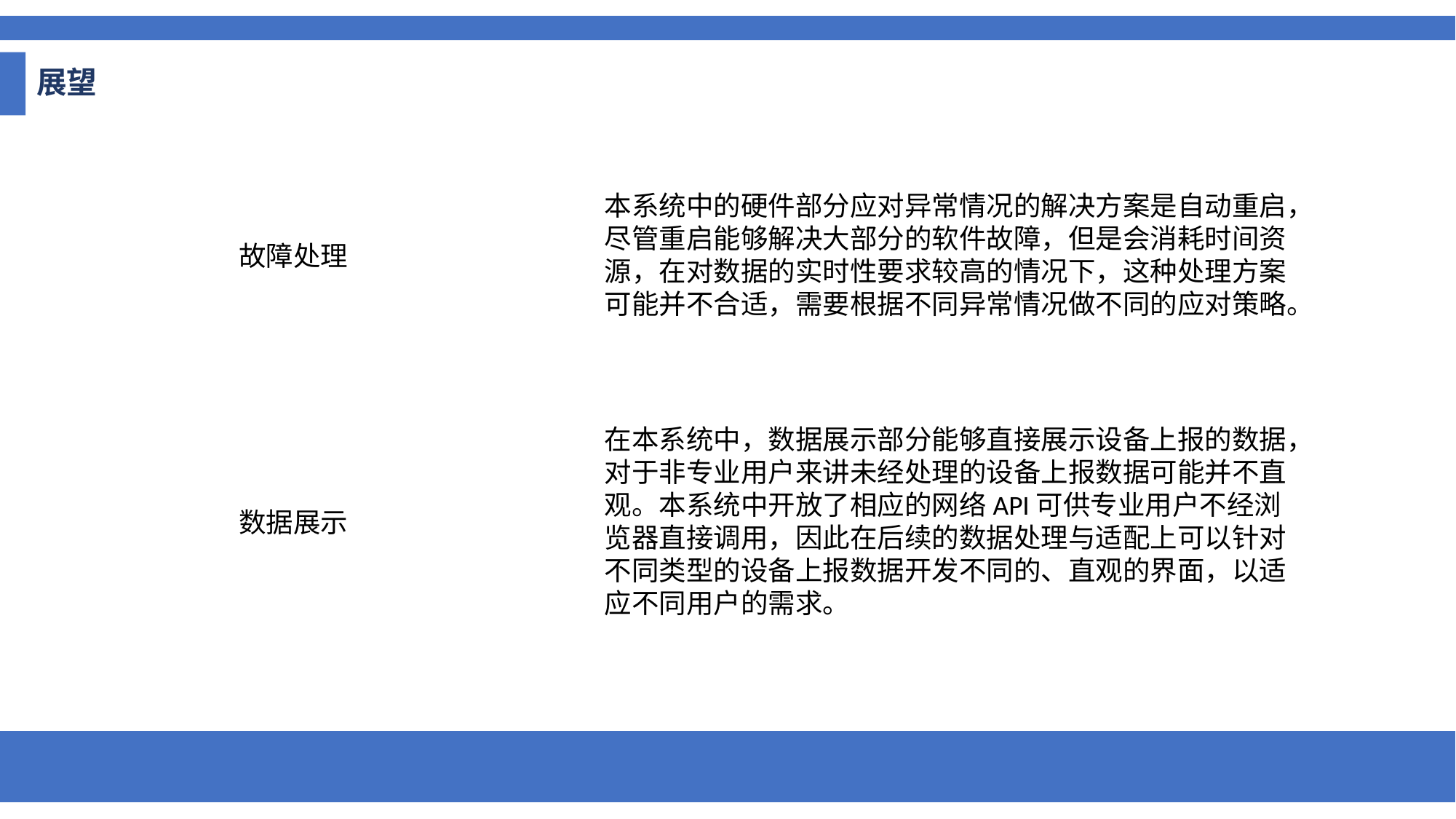

展望
本系统中的硬件部分应对异常情况的解决方案是自动重启，尽管重启能够解决大部分的软件故障，但是会消耗时间资源，在对数据的实时性要求较高的情况下，这种处理方案可能并不合适，需要根据不同异常情况做不同的应对策略。
故障处理
在本系统中，数据展示部分能够直接展示设备上报的数据，对于非专业用户来讲未经处理的设备上报数据可能并不直观。本系统中开放了相应的网络API可供专业用户不经浏览器直接调用，因此在后续的数据处理与适配上可以针对不同类型的设备上报数据开发不同的、直观的界面，以适应不同用户的需求。
数据展示